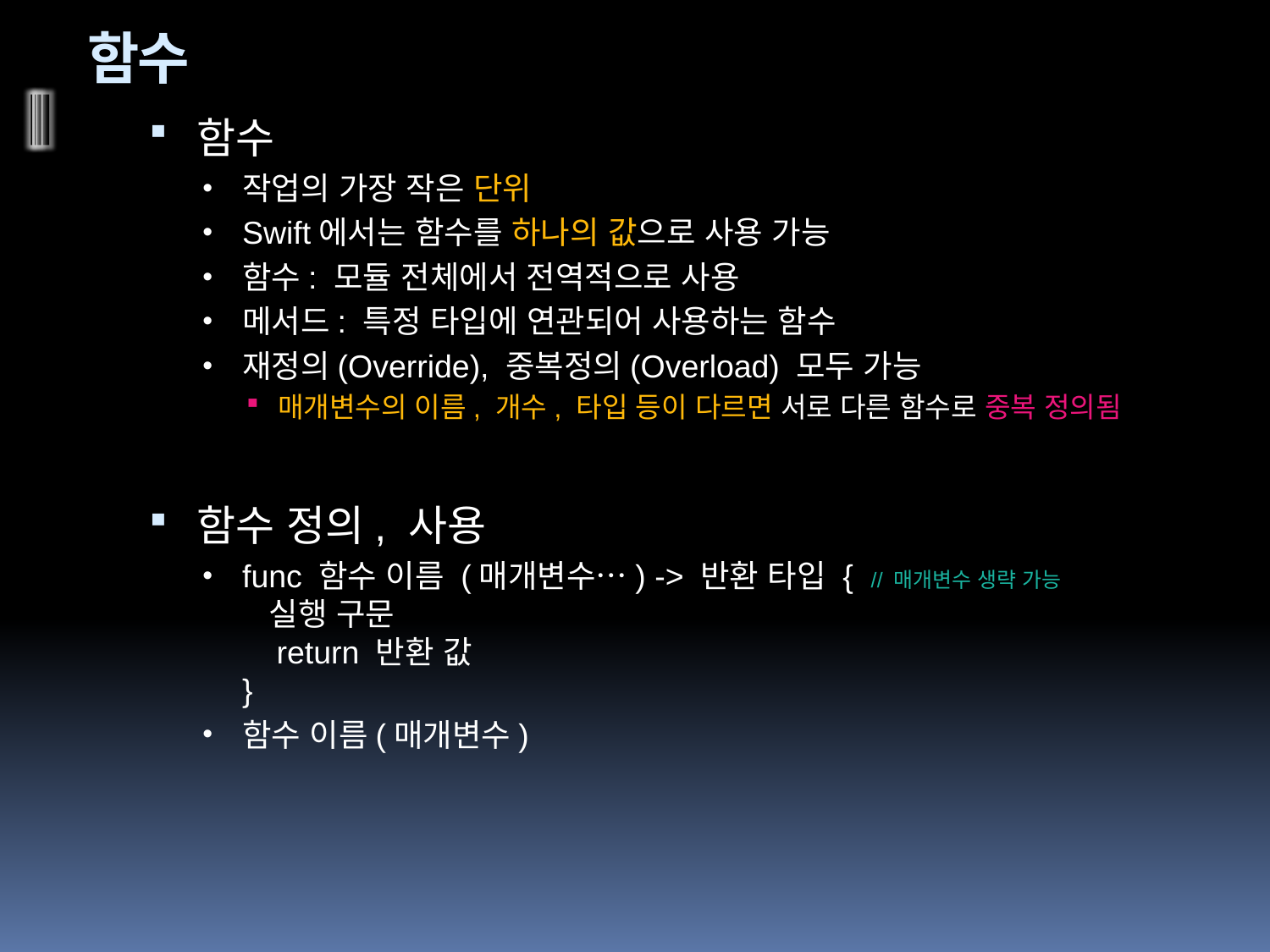

# 함수
함수
작업의 가장 작은 단위
Swift에서는 함수를 하나의 값으로 사용 가능
함수: 모듈 전체에서 전역적으로 사용
메서드: 특정 타입에 연관되어 사용하는 함수
재정의(Override), 중복정의(Overload) 모두 가능
매개변수의 이름, 개수, 타입 등이 다르면 서로 다른 함수로 중복 정의됨

함수 정의, 사용
func 함수 이름 (매개변수…) -> 반환 타입 {  // 매개변수 생략 가능
   실행 구문
   return 반환 값
}
함수 이름(매개변수)